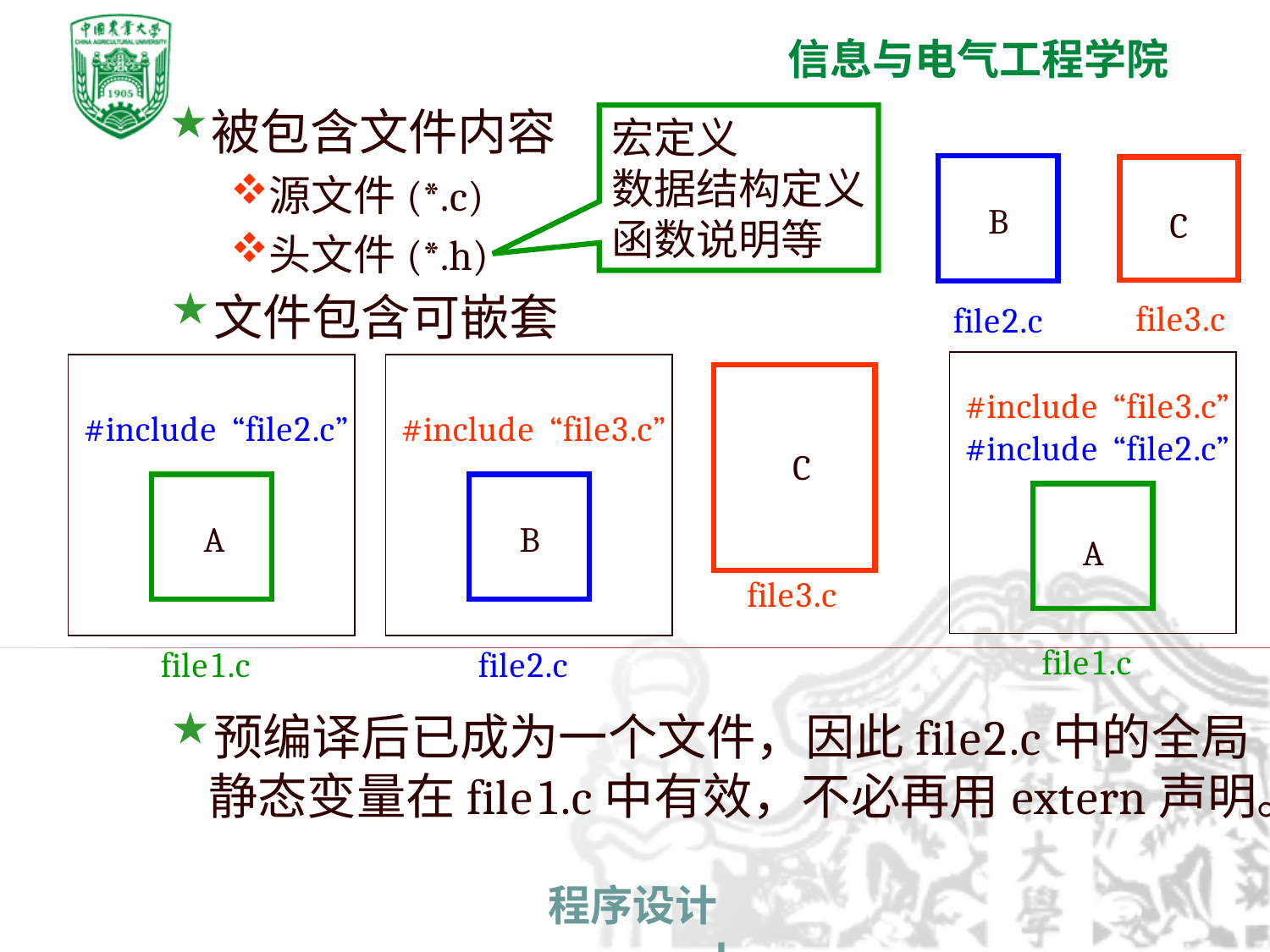

被包含文件内容
源文件(*.c)
头文件(*.h)
宏定义
数据结构定义
函数说明等

 B
C
file3.c
file2.c

#include  “file3.c”
#include  “file2.c”

A
file1.c
文件包含可嵌套

#include  “file2.c”
#include  “file3.c”
C

A
 B
file3.c
file1.c
file2.c
预编译后已成为一个文件，因此file2.c中的全局静态变量在file1.c中有效，不必再用extern声明。